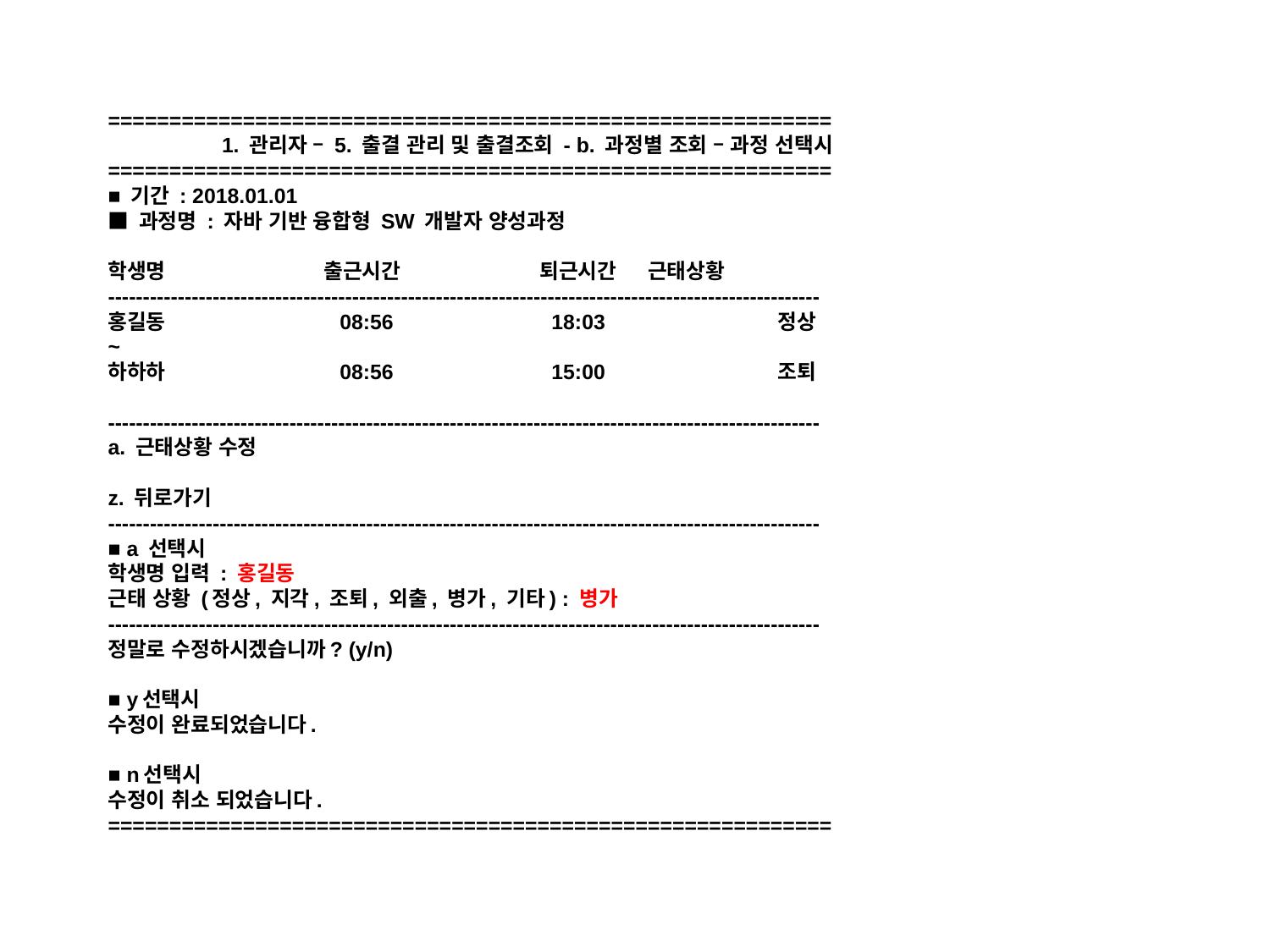

===========================================================
	 1. 관리자 – 5. 출결 관리 및 출결조회 - b. 과정별 조회 – 과정 선택시
===========================================================
■ 기간 : 2018.01.01
■ 과정명 : 자바 기반 융합형 SW 개발자 양성과정

학생명		출근시간		퇴근시간     	근태상황
------------------------------------------------------------------------------------------------------
홍길동		  08:56		  18:03		   정상
~
하하하		  08:56		  15:00		   조퇴
------------------------------------------------------------------------------------------------------
a. 근태상황 수정
z. 뒤로가기
------------------------------------------------------------------------------------------------------
■ a 선택시
학생명 입력 : 홍길동
근태 상황 (정상, 지각, 조퇴, 외출, 병가, 기타) : 병가
------------------------------------------------------------------------------------------------------
정말로 수정하시겠습니까? (y/n)
■ y선택시
수정이 완료되었습니다.
■ n선택시
수정이 취소 되었습니다.
===========================================================